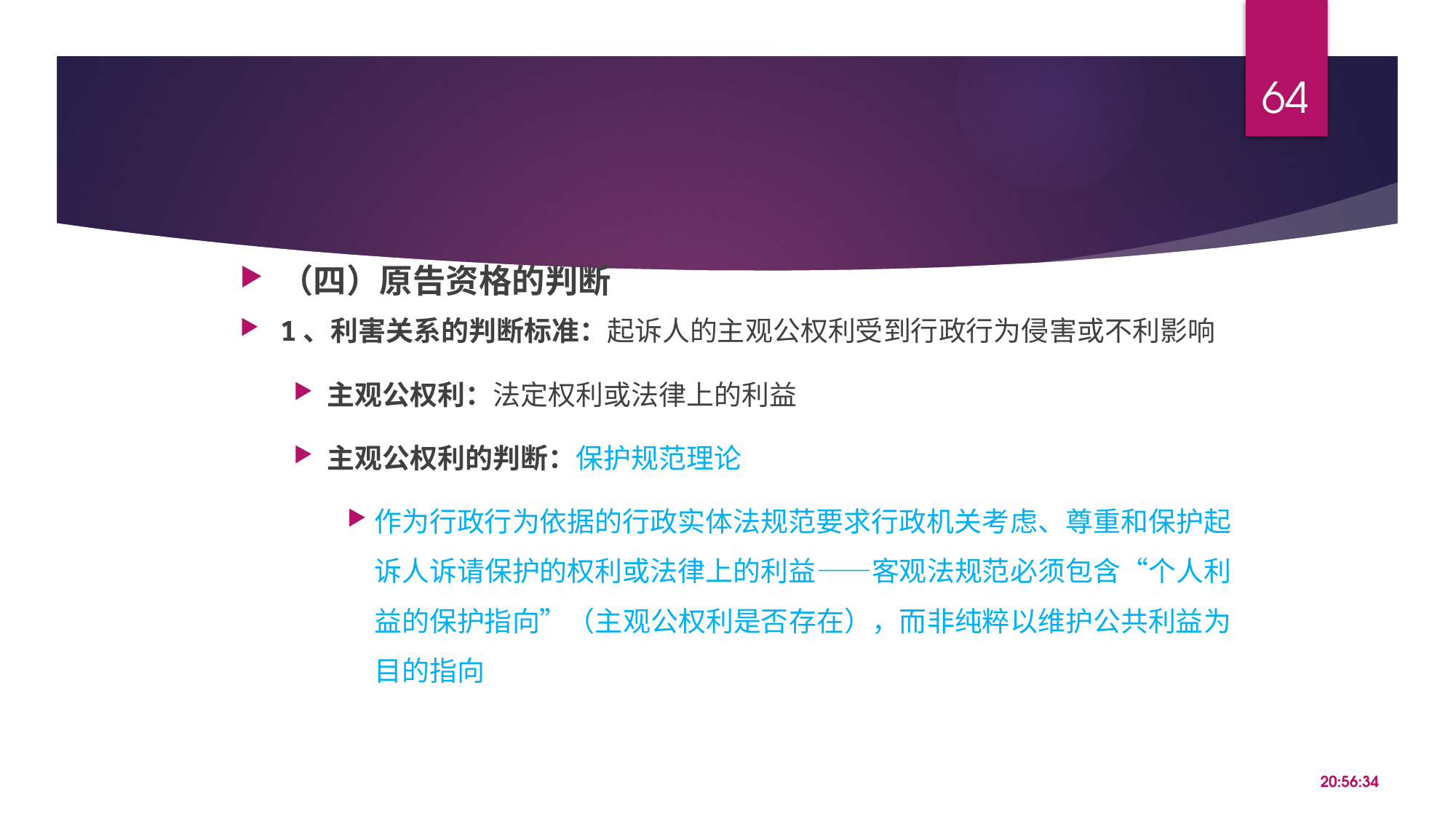

64
#
（四）原告资格的判断
1、利害关系的判断标准：起诉人的主观公权利受到行政行为侵害或不利影响
主观公权利：法定权利或法律上的利益
主观公权利的判断：保护规范理论
作为行政行为依据的行政实体法规范要求行政机关考虑、尊重和保护起诉人诉请保护的权利或法律上的利益——客观法规范必须包含“个人利益的保护指向”（主观公权利是否存在），而非纯粹以维护公共利益为目的指向

20:56:34